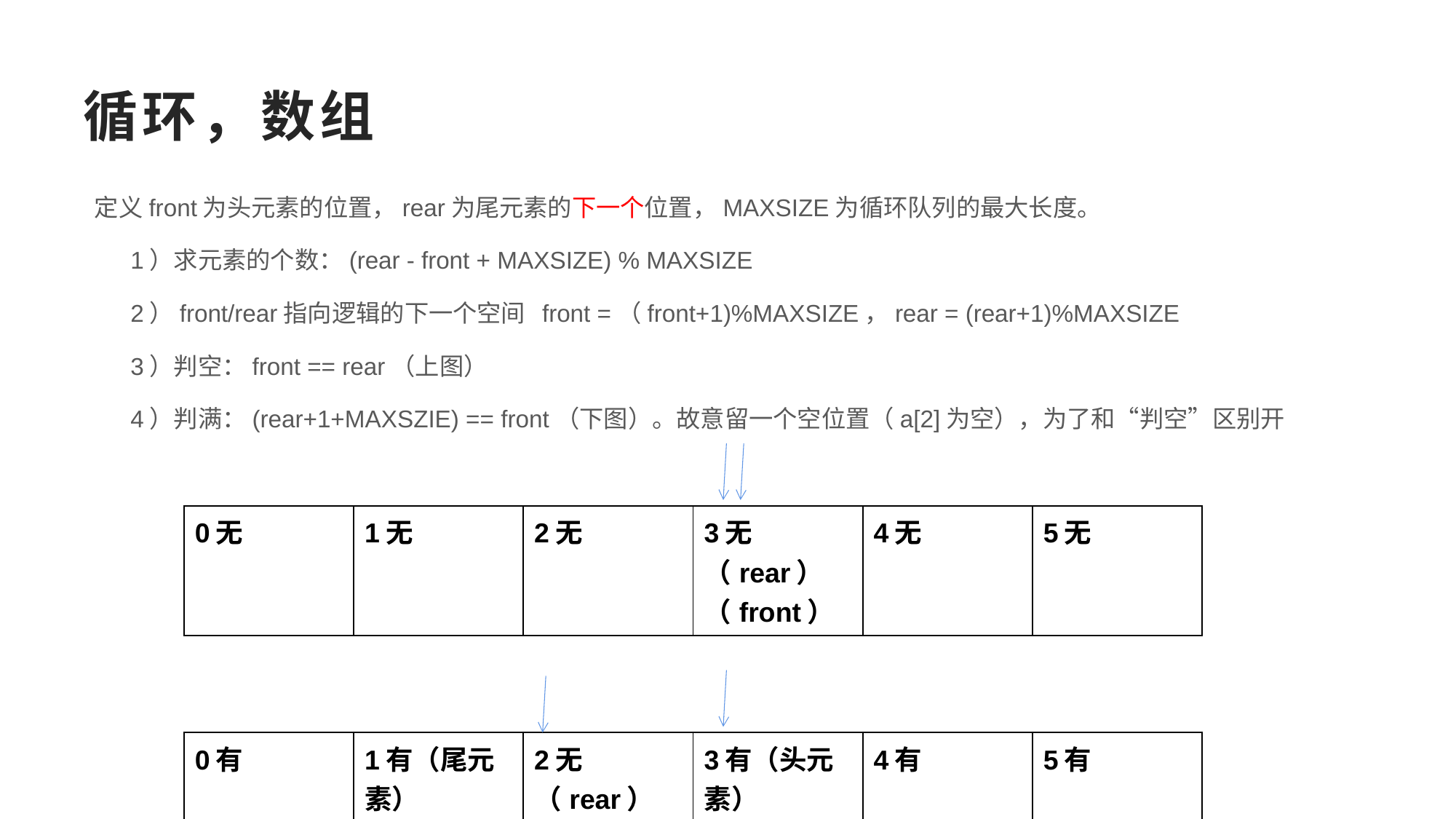

# 循环，数组
 定义front为头元素的位置，rear为尾元素的下一个位置，MAXSIZE为循环队列的最大长度。
       1）求元素的个数：(rear - front + MAXSIZE) % MAXSIZE
       2）front/rear指向逻辑的下一个空间  front =（front+1)%MAXSIZE，rear = (rear+1)%MAXSIZE
       3）判空：front == rear（上图）
       4）判满：(rear+1+MAXSZIE) == front（下图）。故意留一个空位置（a[2]为空），为了和“判空”区别开
| 0无 | 1无 | 2无 | 3无 （rear）（front） | 4无 | 5无 |
| --- | --- | --- | --- | --- | --- |
| 0有 | 1有（尾元素） | 2无（rear） | 3有（头元素）（front） | 4有 | 5有 |
| --- | --- | --- | --- | --- | --- |